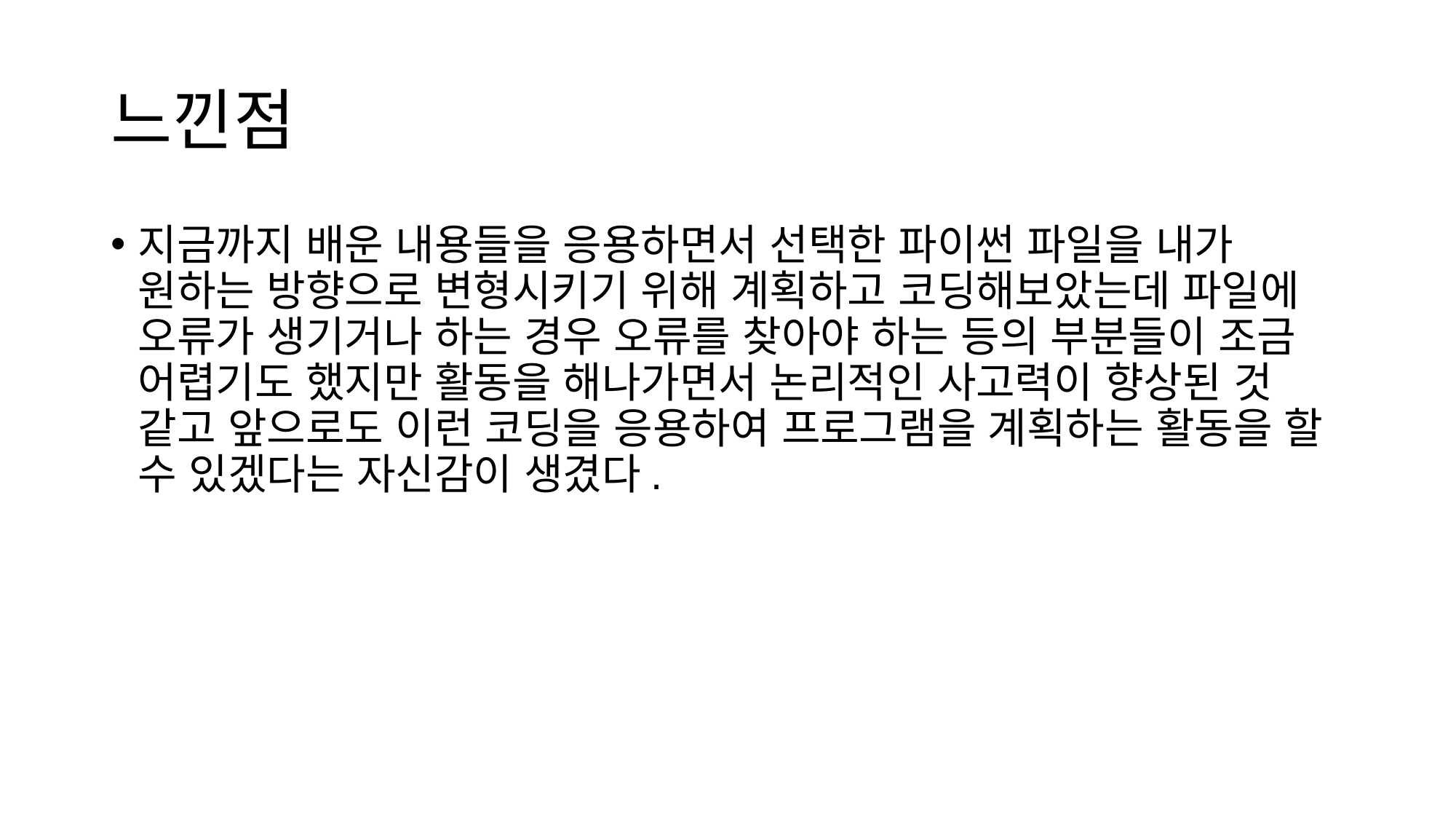

# 느낀점
지금까지 배운 내용들을 응용하면서 선택한 파이썬 파일을 내가 원하는 방향으로 변형시키기 위해 계획하고 코딩해보았는데 파일에 오류가 생기거나 하는 경우 오류를 찾아야 하는 등의 부분들이 조금 어렵기도 했지만 활동을 해나가면서 논리적인 사고력이 향상된 것 같고 앞으로도 이런 코딩을 응용하여 프로그램을 계획하는 활동을 할 수 있겠다는 자신감이 생겼다.